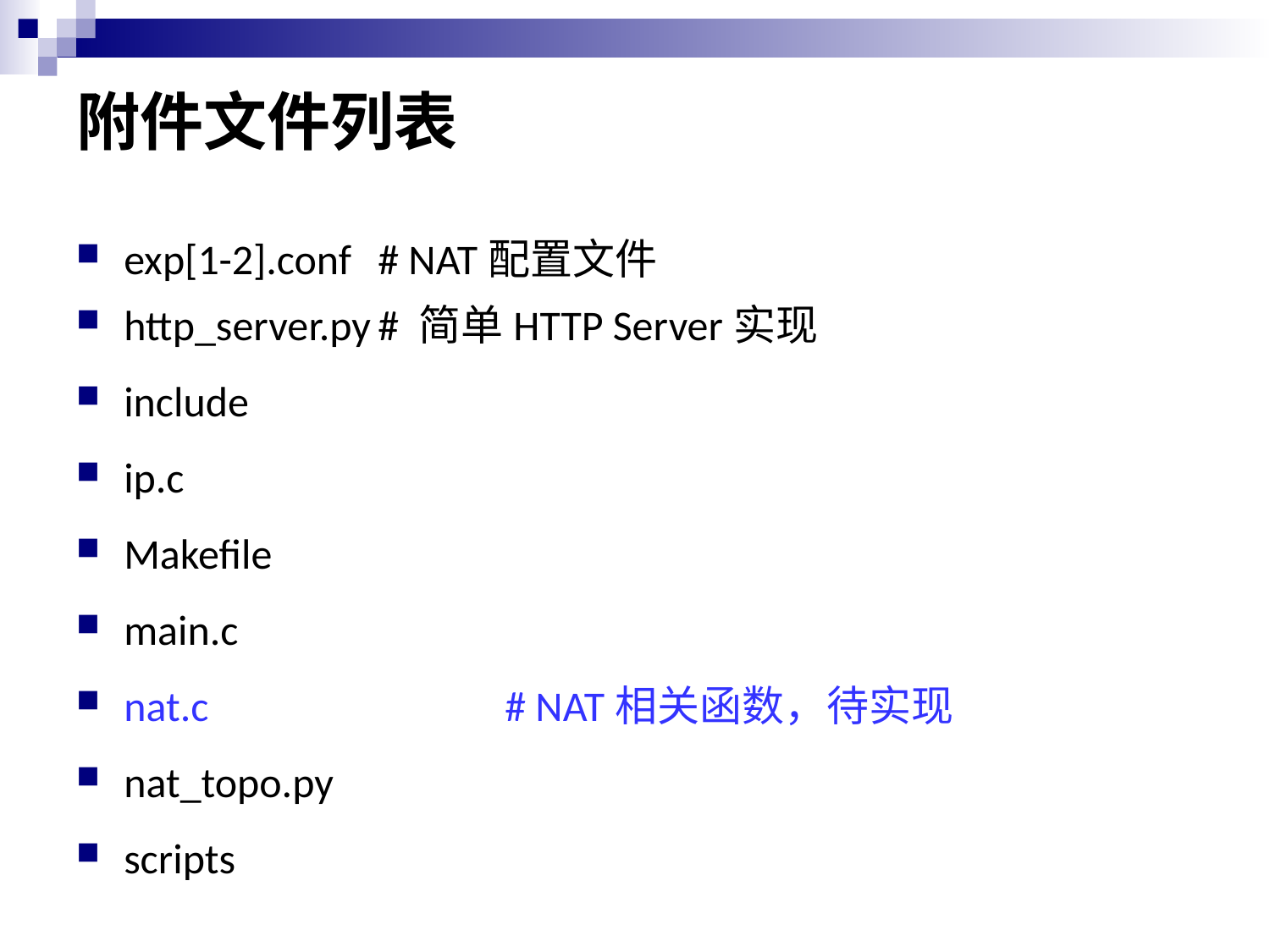

# 附件文件列表
exp[1-2].conf 	# NAT配置文件
http_server.py	# 简单HTTP Server实现
include
ip.c
Makefile
main.c
nat.c			# NAT相关函数，待实现
nat_topo.py
scripts
22